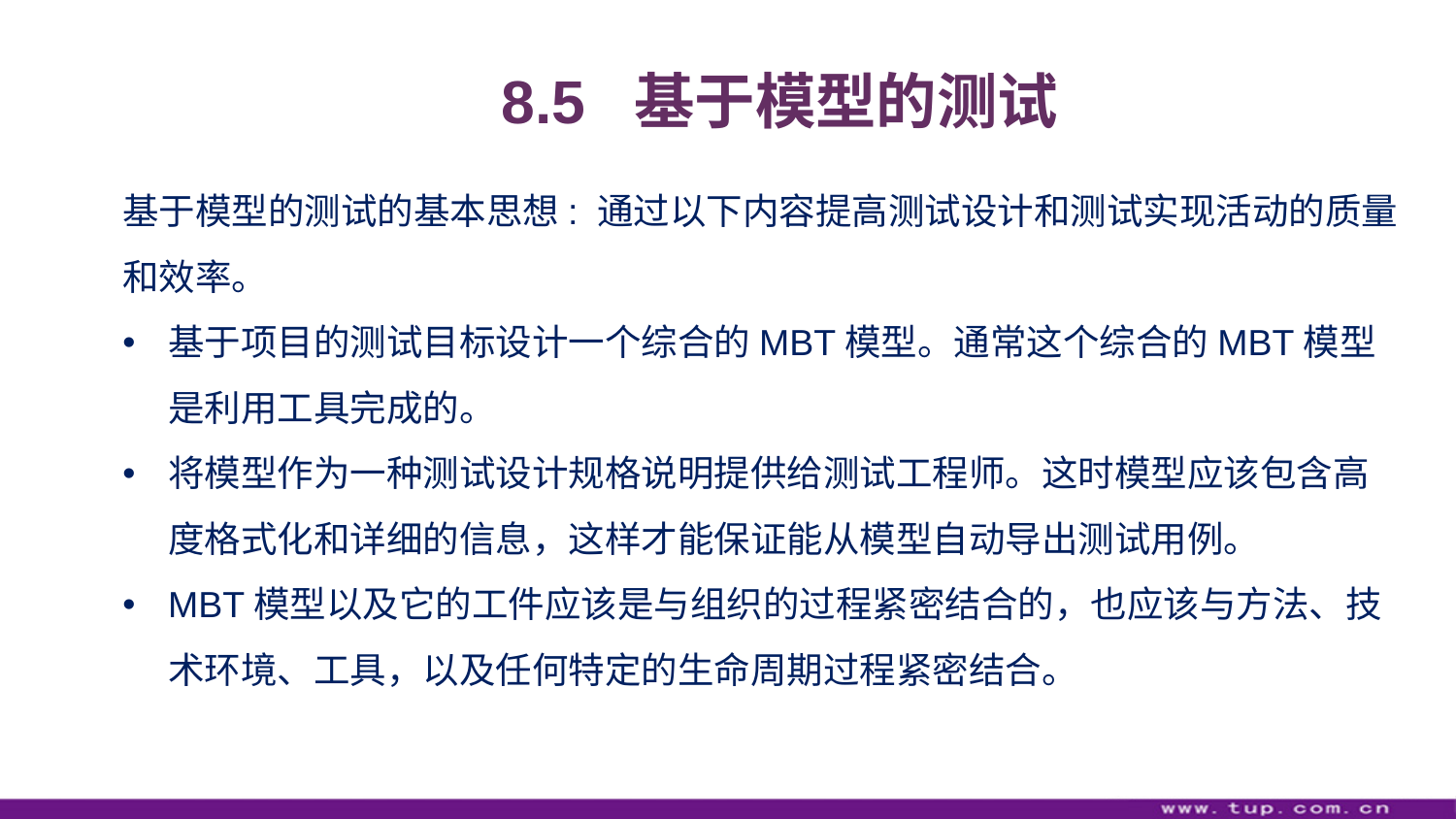

8.5  基于模型的测试

基于模型的测试的基本思想: 通过以下内容提高测试设计和测试实现活动的质量和效率。
基于项目的测试目标设计一个综合的MBT模型。通常这个综合的MBT模型是利用工具完成的。
将模型作为一种测试设计规格说明提供给测试工程师。这时模型应该包含高度格式化和详细的信息，这样才能保证能从模型自动导出测试用例。
MBT模型以及它的工件应该是与组织的过程紧密结合的，也应该与方法、技术环境、工具，以及任何特定的生命周期过程紧密结合。